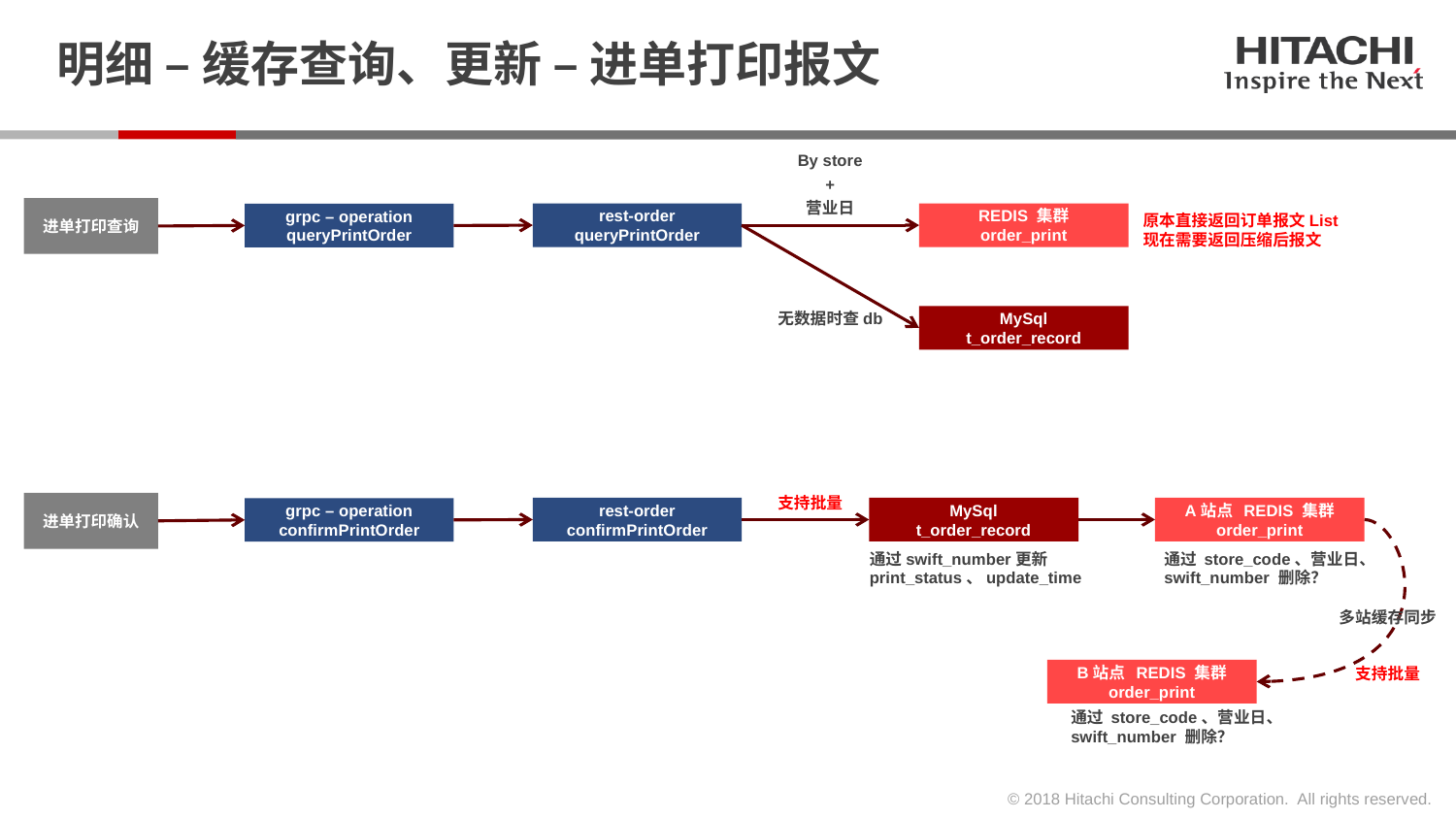

# 明细 – 缓存查询、更新 – 进单打印报文
By store
+
营业日
进单打印查询
rest-order
queryPrintOrder
REDIS 集群
order_print
原本直接返回订单报文List
现在需要返回压缩后报文
grpc – operation
queryPrintOrder
无数据时查db
MySql
t_order_record
支持批量
进单打印确认
rest-order
confirmPrintOrder
MySql
t_order_record
A站点  REDIS 集群
order_print
grpc – operation
confirmPrintOrder
通过swift_number更新
print_status、update_time
通过 store_code、营业日、
swift_number 删除？
多站缓存同步
支持批量
B站点  REDIS 集群
order_print
通过 store_code、营业日、
swift_number 删除？